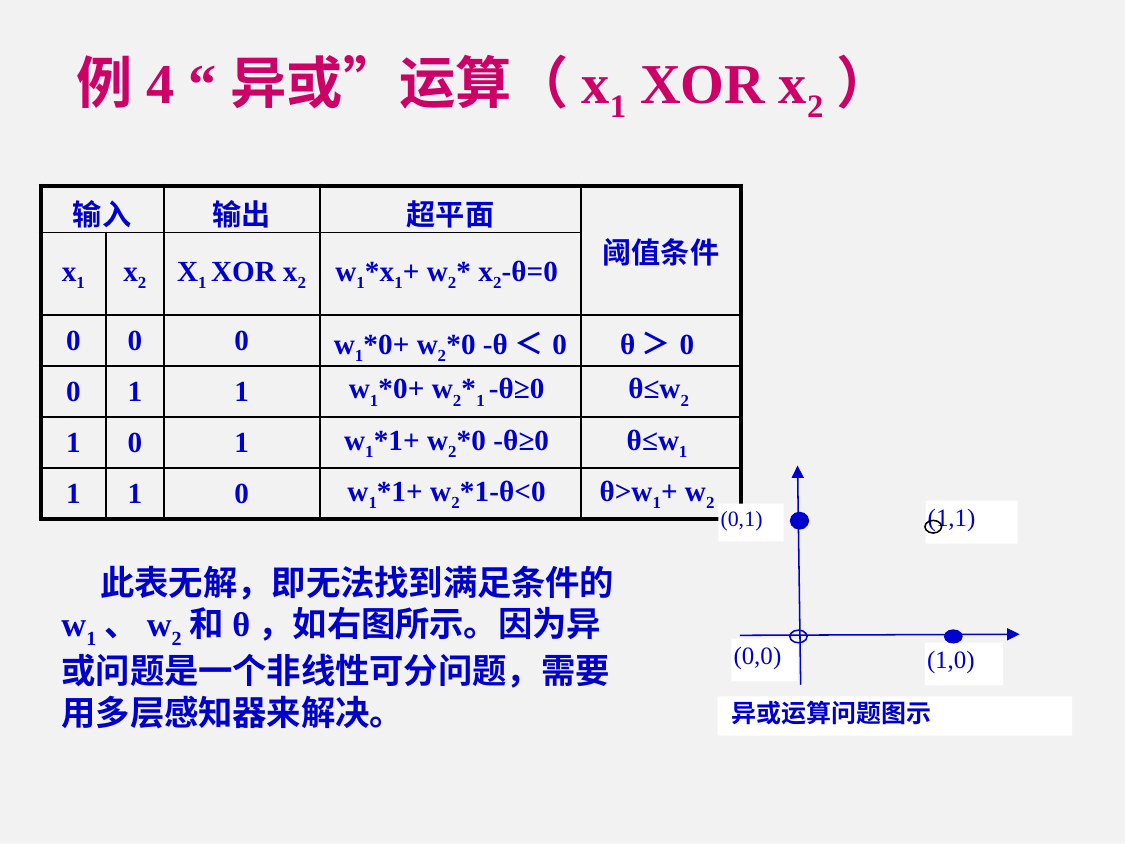

例4 “异或”运算（x1 XOR x2）

| 输入 |  | 输出 | 超平面 | 阈值条件 |
| --- | --- | --- | --- | --- |
| x1 | x2 | X1 XOR x2 | w1\*x1+ w2\* x2-θ=0 |  |
| 0 | 0 | 0 | w1\*0+ w2\*0 -θ＜0 | θ＞0 |
| 0 | 1 | 1 | w1\*0+ w2\*1 -θ≥0 | θ≤w2 |
| 1 | 0 | 1 | w1\*1+ w2\*0 -θ≥0 | θ≤w1 |
| 1 | 1 | 0 | w1\*1+ w2\*1-θ<0 | θ>w1+ w2 |

(1,1)
(0,1)

(0,0)
(1,0)
 异或运算问题图示
    此表无解，即无法找到满足条件的w1、w2和θ，如右图所示。因为异或问题是一个非线性可分问题，需要用多层感知器来解决。